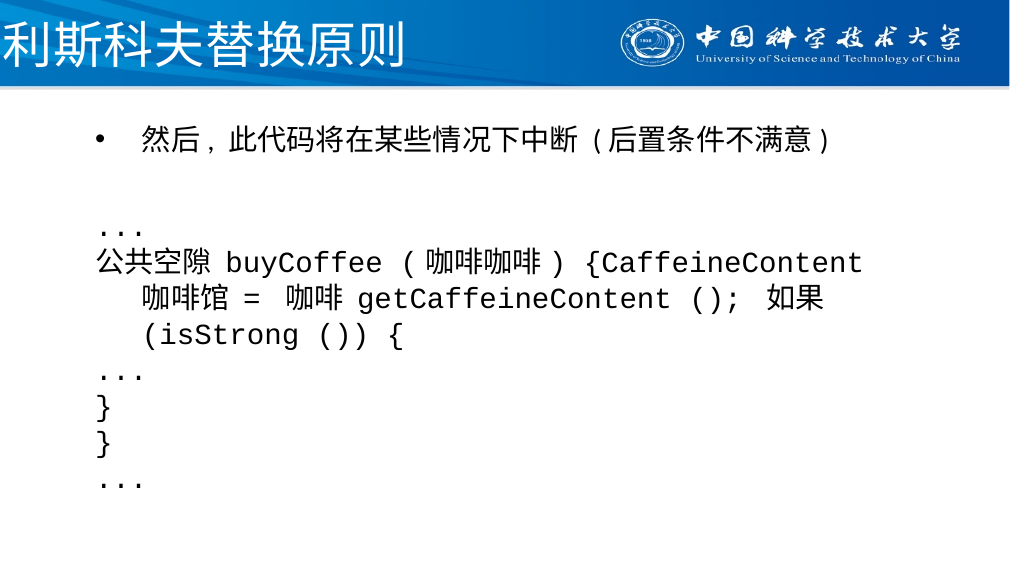

# 利斯科夫替换原则

然后, 此代码将在某些情况下中断 (后置条件不满意)

...
公共空隙 buyCoffee (咖啡咖啡) {CaffeineContent 咖啡馆 = 咖啡 getCaffeineContent (); 如果 (isStrong ()) {
...
}
}
...